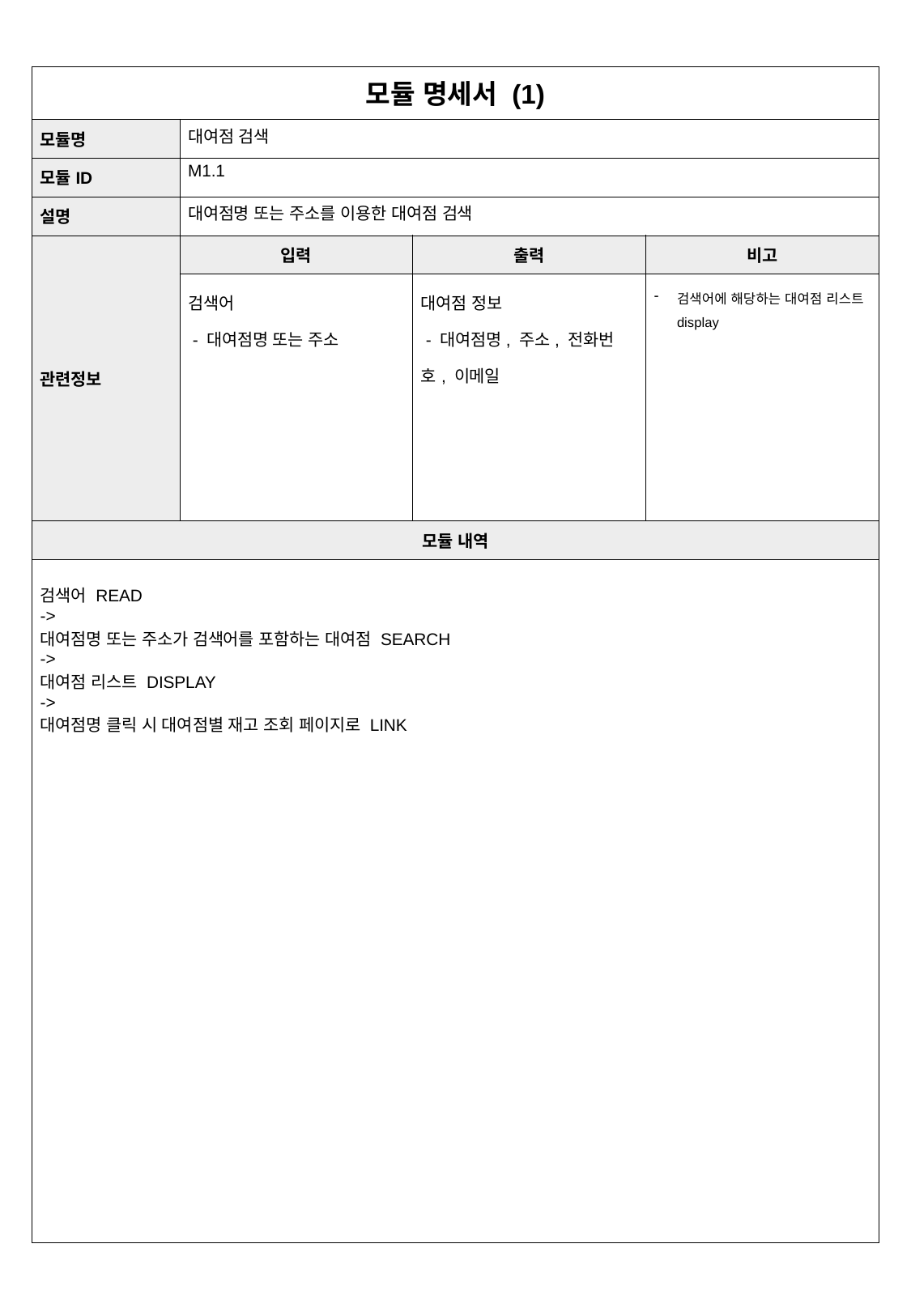

| 모듈 명세서 (1) | 주문신청서작성 |  |  |
| --- | --- | --- | --- |
| 모듈명 | 대여점 검색 |  |  |
| 모듈ID | M1.1 |  |  |
| 설명 | 대여점명 또는 주소를 이용한 대여점 검색 |  |  |
| 관련정보 | 입력 | 출력 | 비고 |
|  | 검색어 - 대여점명 또는 주소 | 대여점 정보 - 대여점명, 주소, 전화번호, 이메일 | 검색어에 해당하는 대여점 리스트 display |
| 모듈 내역 |  |  |  |
| 검색어 READ -> 대여점명 또는 주소가 검색어를 포함하는 대여점 SEARCH -> 대여점 리스트 DISPLAY -> 대여점명 클릭 시 대여점별 재고 조회 페이지로 LINK |  |  |  |